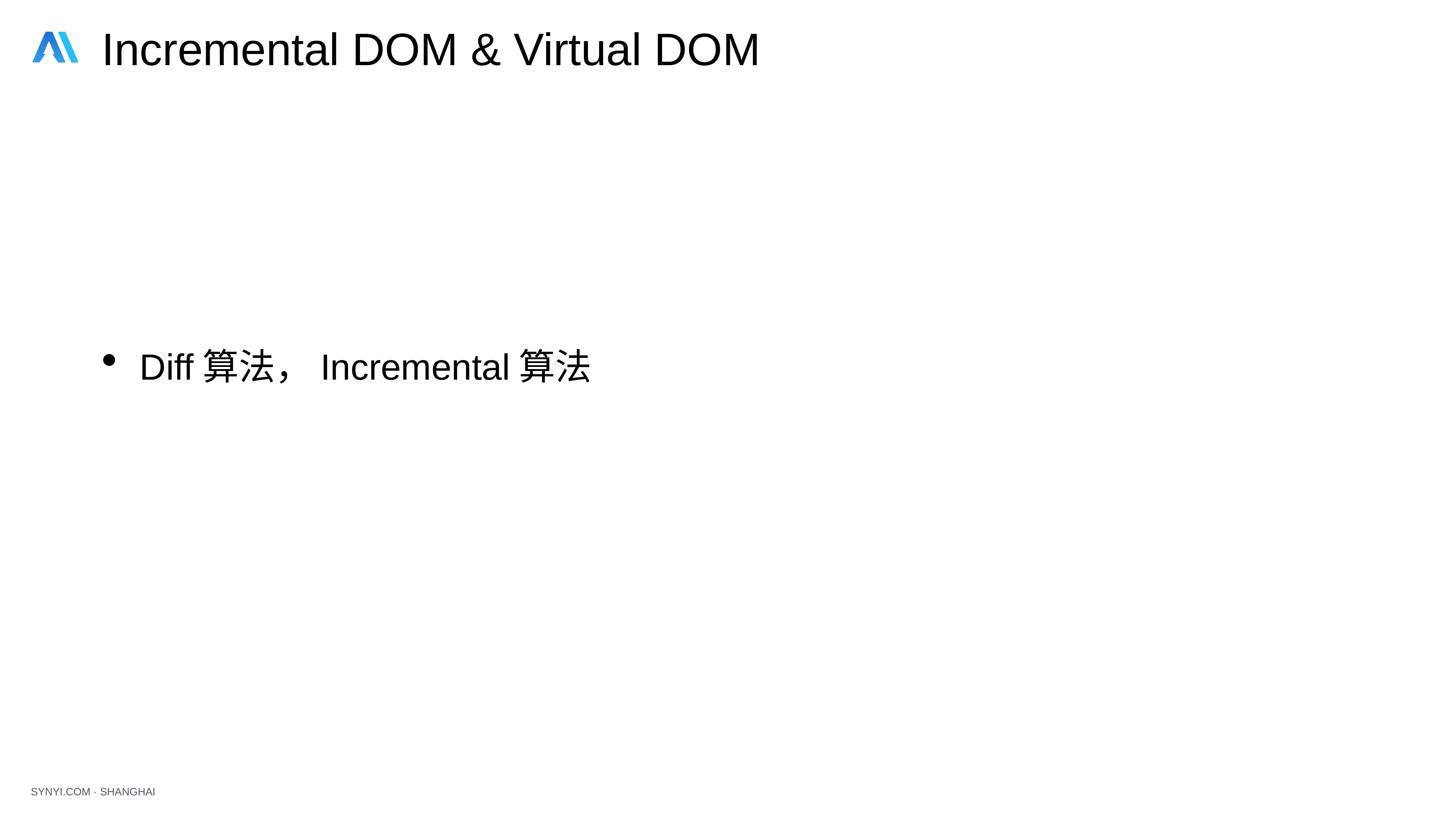

# Incremental DOM & Virtual DOM
Diff算法，Incremental算法

7